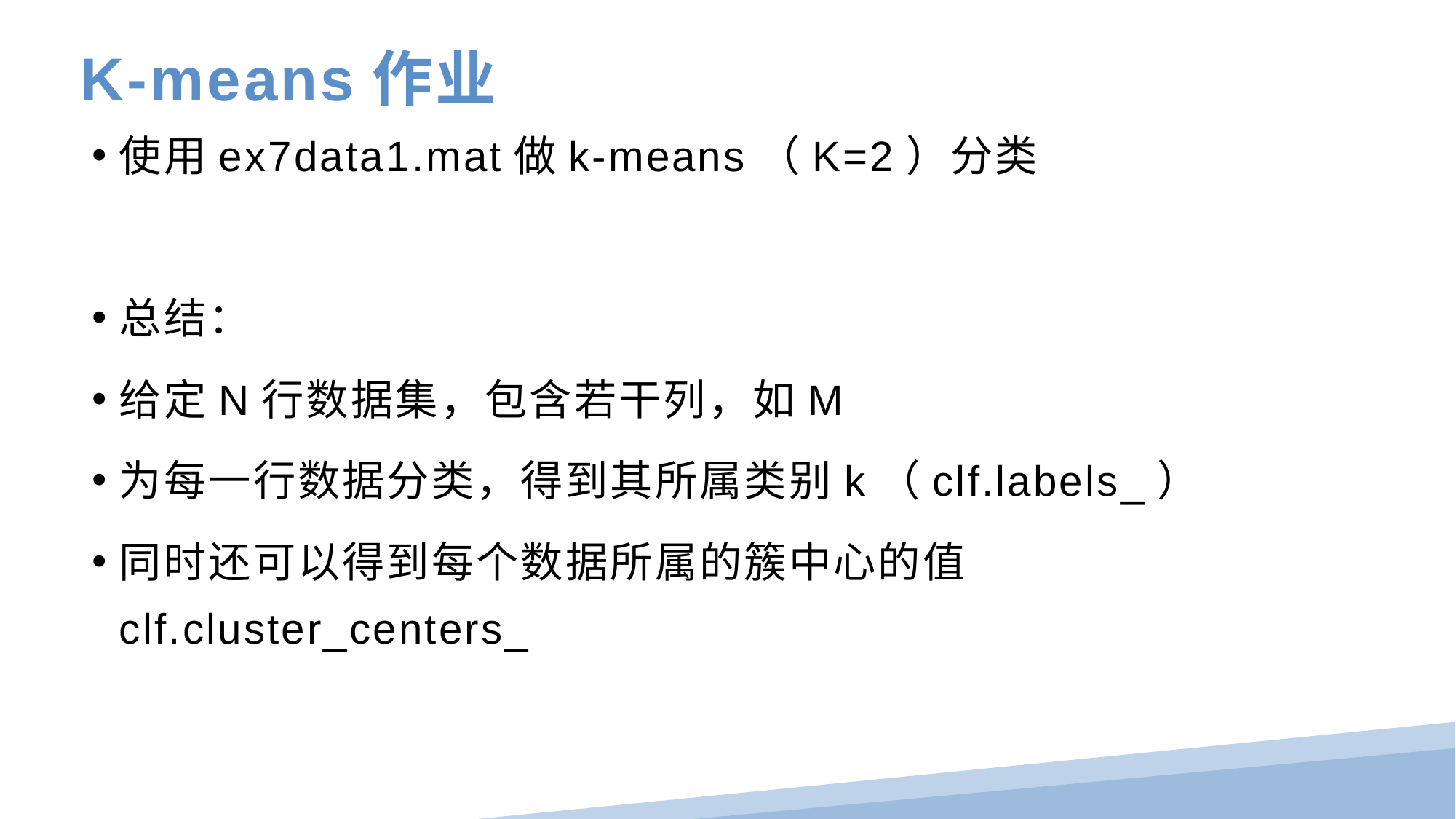

K-means作业
使用ex7data1.mat做k-means（K=2）分类

总结：
给定N行数据集，包含若干列，如M
为每一行数据分类，得到其所属类别k（clf.labels_）
同时还可以得到每个数据所属的簇中心的值clf.cluster_centers_